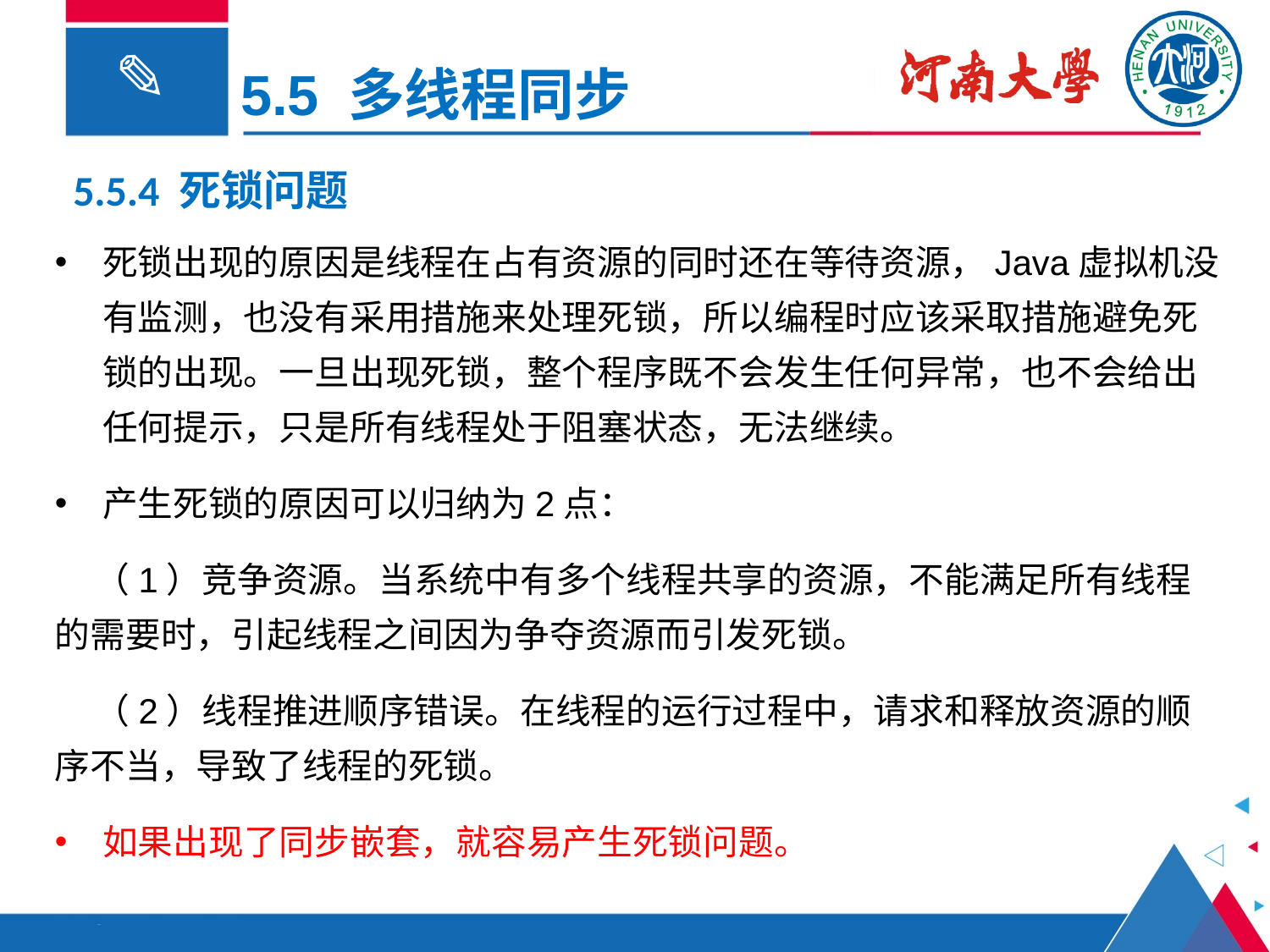

5.5 多线程同步
5.5.4 死锁问题
死锁出现的原因是线程在占有资源的同时还在等待资源，Java虚拟机没有监测，也没有采用措施来处理死锁，所以编程时应该采取措施避免死锁的出现。一旦出现死锁，整个程序既不会发生任何异常，也不会给出任何提示，只是所有线程处于阻塞状态，无法继续。
产生死锁的原因可以归纳为2点：
    （1）竞争资源。当系统中有多个线程共享的资源，不能满足所有线程的需要时，引起线程之间因为争夺资源而引发死锁。
    （2）线程推进顺序错误。在线程的运行过程中，请求和释放资源的顺序不当，导致了线程的死锁。
如果出现了同步嵌套，就容易产生死锁问题。